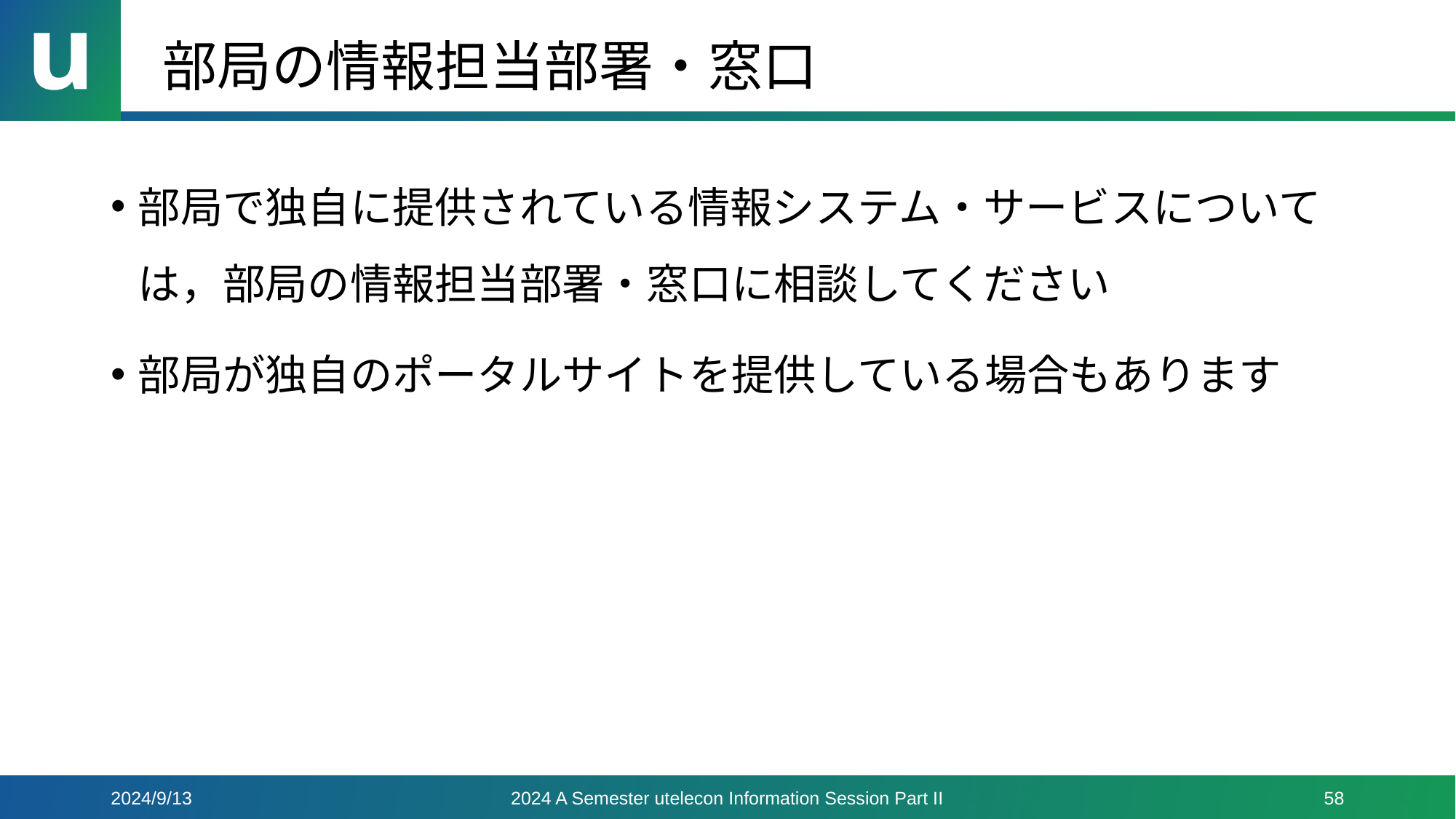

# 部局の情報担当部署・窓口
部局で独自に提供されている情報システム・サービスについては，部局の情報担当部署・窓口に相談してください
部局が独自のポータルサイトを提供している場合もあります

2024/9/13
2024 A Semester utelecon Information Session Part II
58